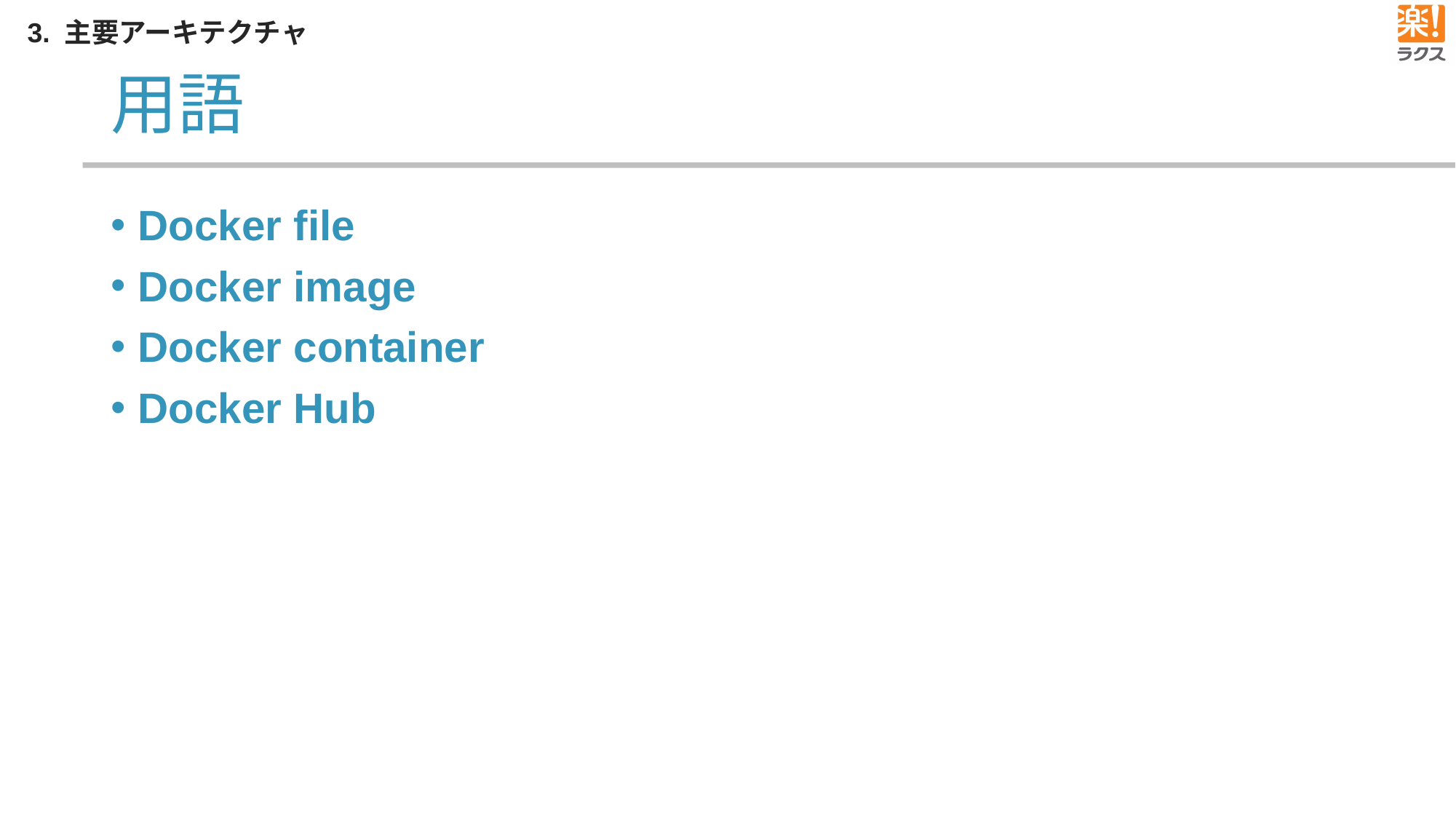

3. 主要アーキテクチャ
# 用語
Docker file
Docker image
Docker container
Docker Hub